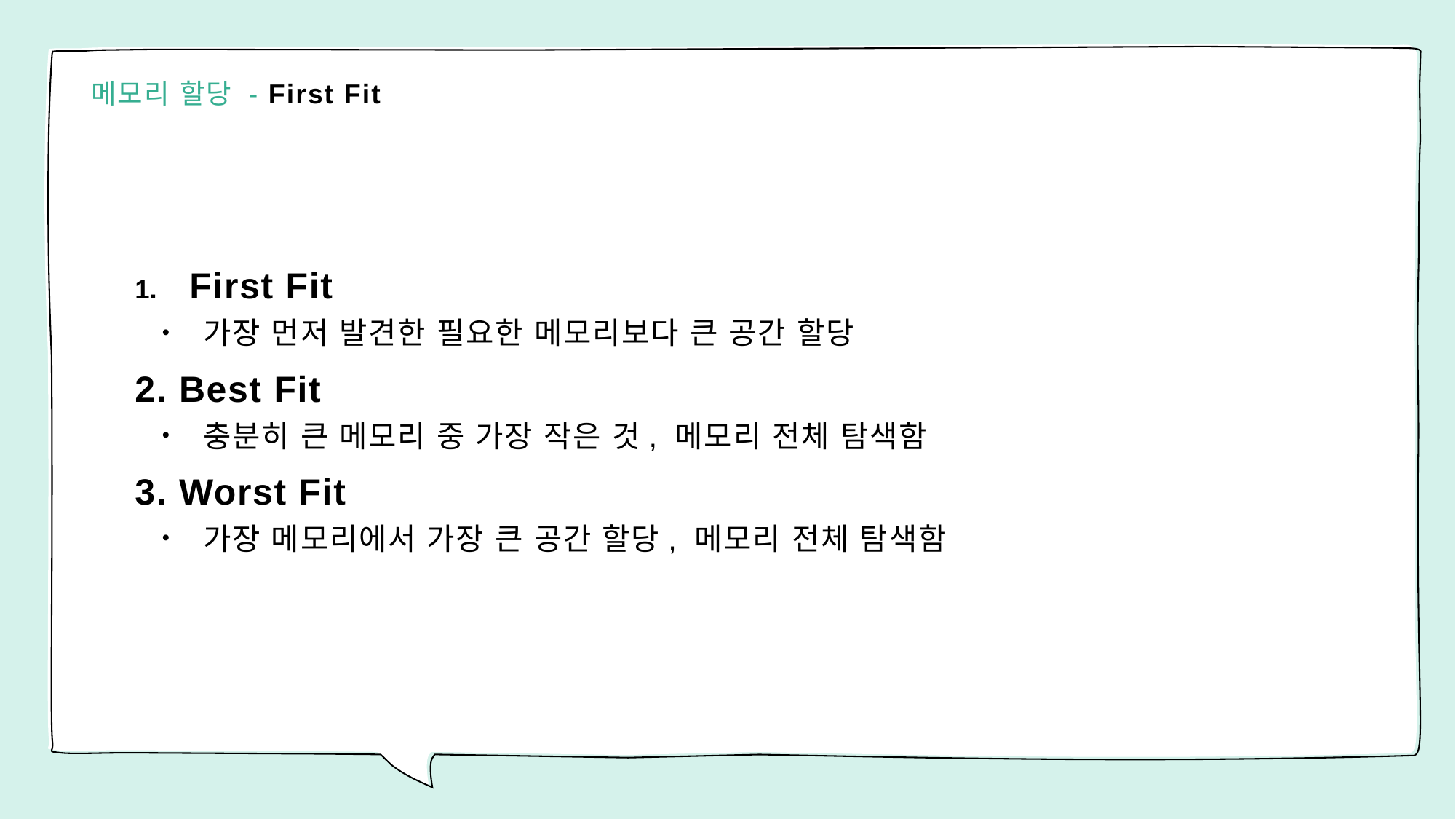

# 메모리 할당 - First Fit
First Fit
가장 먼저 발견한 필요한 메모리보다 큰 공간 할당
2. Best Fit
충분히 큰 메모리 중 가장 작은 것, 메모리 전체 탐색함
3. Worst Fit
가장 메모리에서 가장 큰 공간 할당, 메모리 전체 탐색함